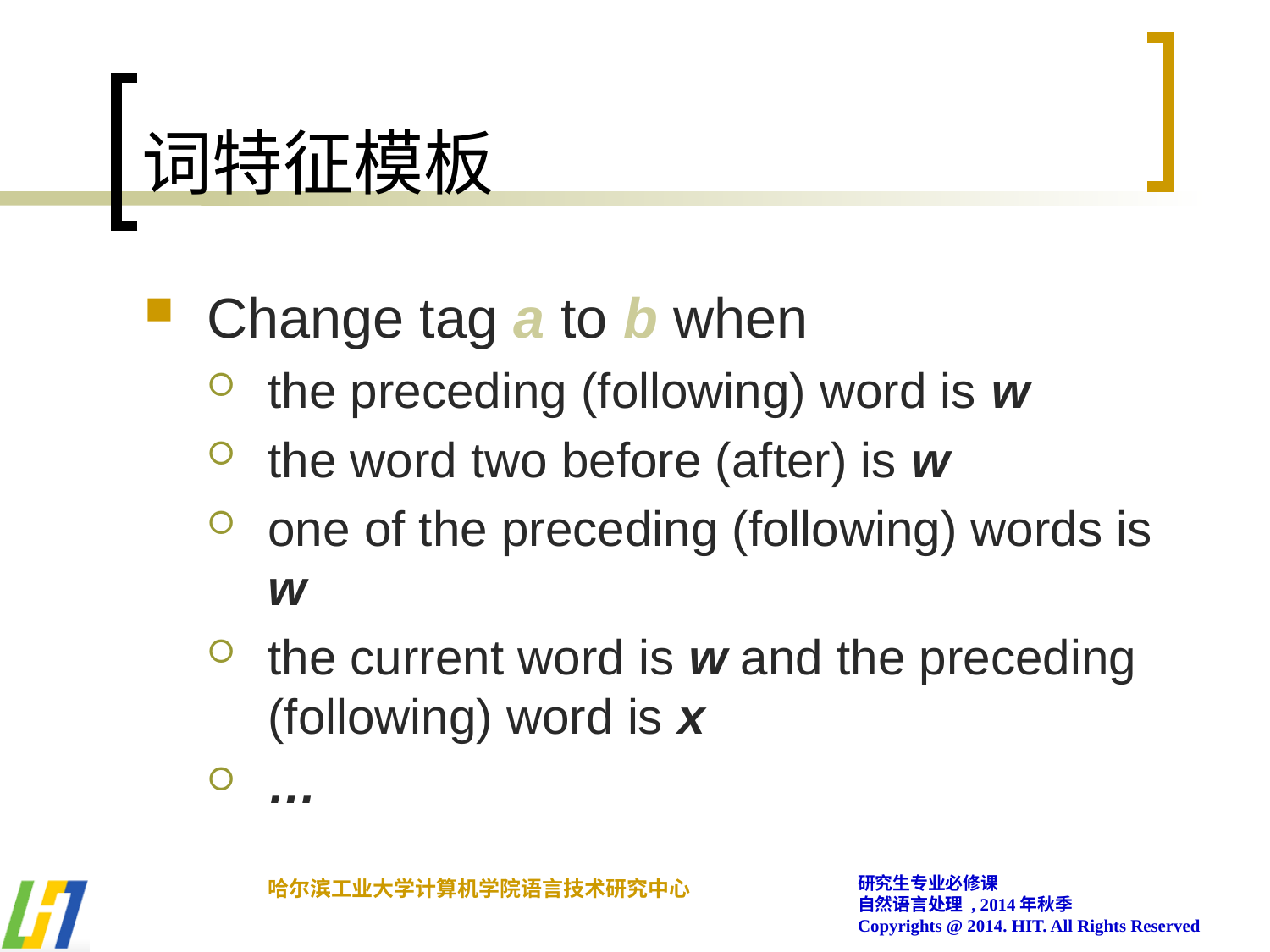

# 词特征模板
Change tag a to b when
the preceding (following) word is w
the word two before (after) is w
one of the preceding (following) words is w
the current word is w and the preceding (following) word is x
…
研究生专业必修课
自然语言处理 , 2014年秋季
Copyrights @ 2014. HIT. All Rights Reserved
哈尔滨工业大学计算机学院语言技术研究中心